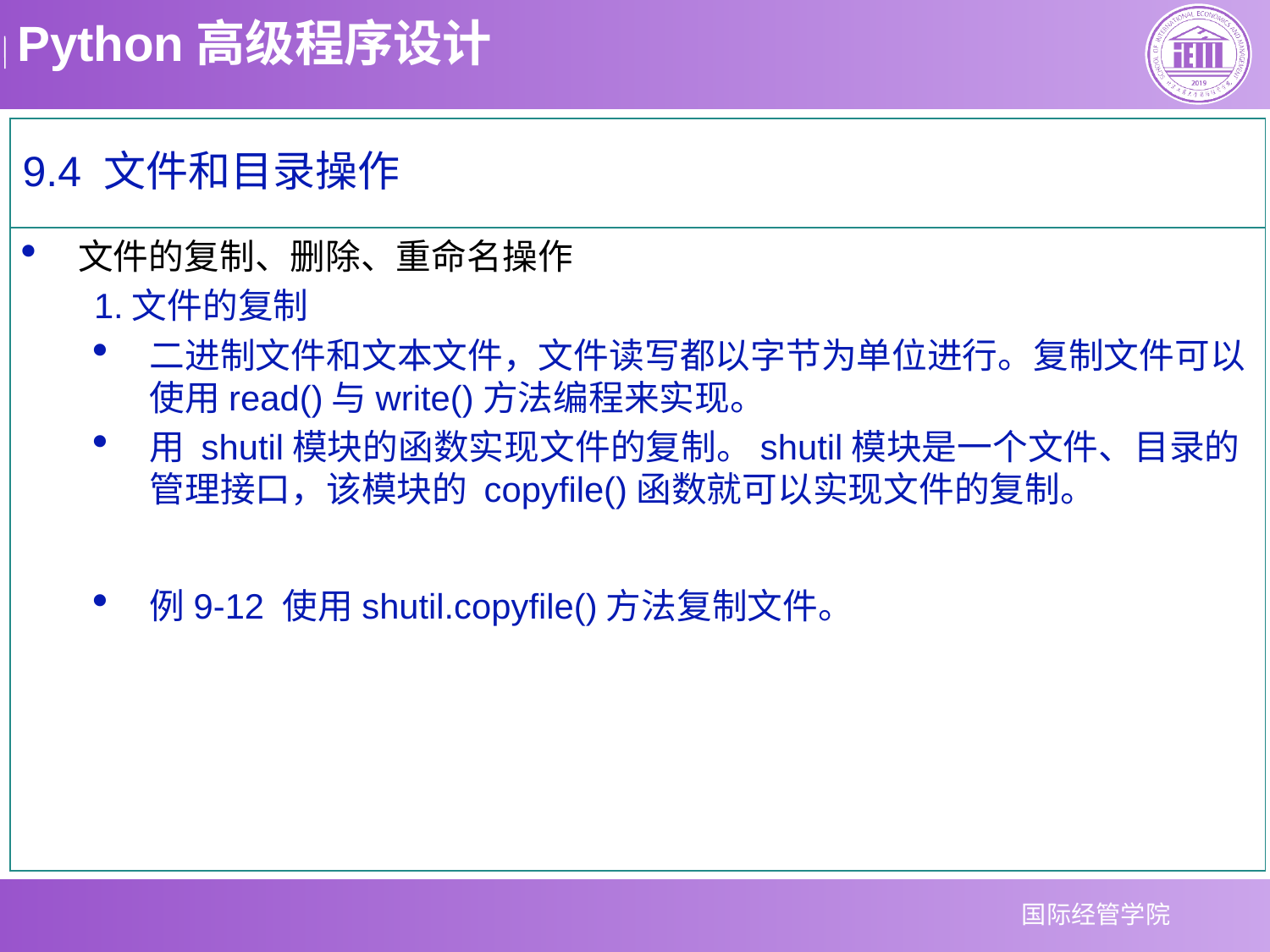

9.4 文件和目录操作
文件的复制、删除、重命名操作
1.文件的复制
二进制文件和文本文件，文件读写都以字节为单位进行。复制文件可以使用read()与write()方法编程来实现。
用 shutil模块的函数实现文件的复制。shutil模块是一个文件、目录的管理接口，该模块的 copyfile()函数就可以实现文件的复制。

例9-12 使用shutil.copyfile()方法复制文件。